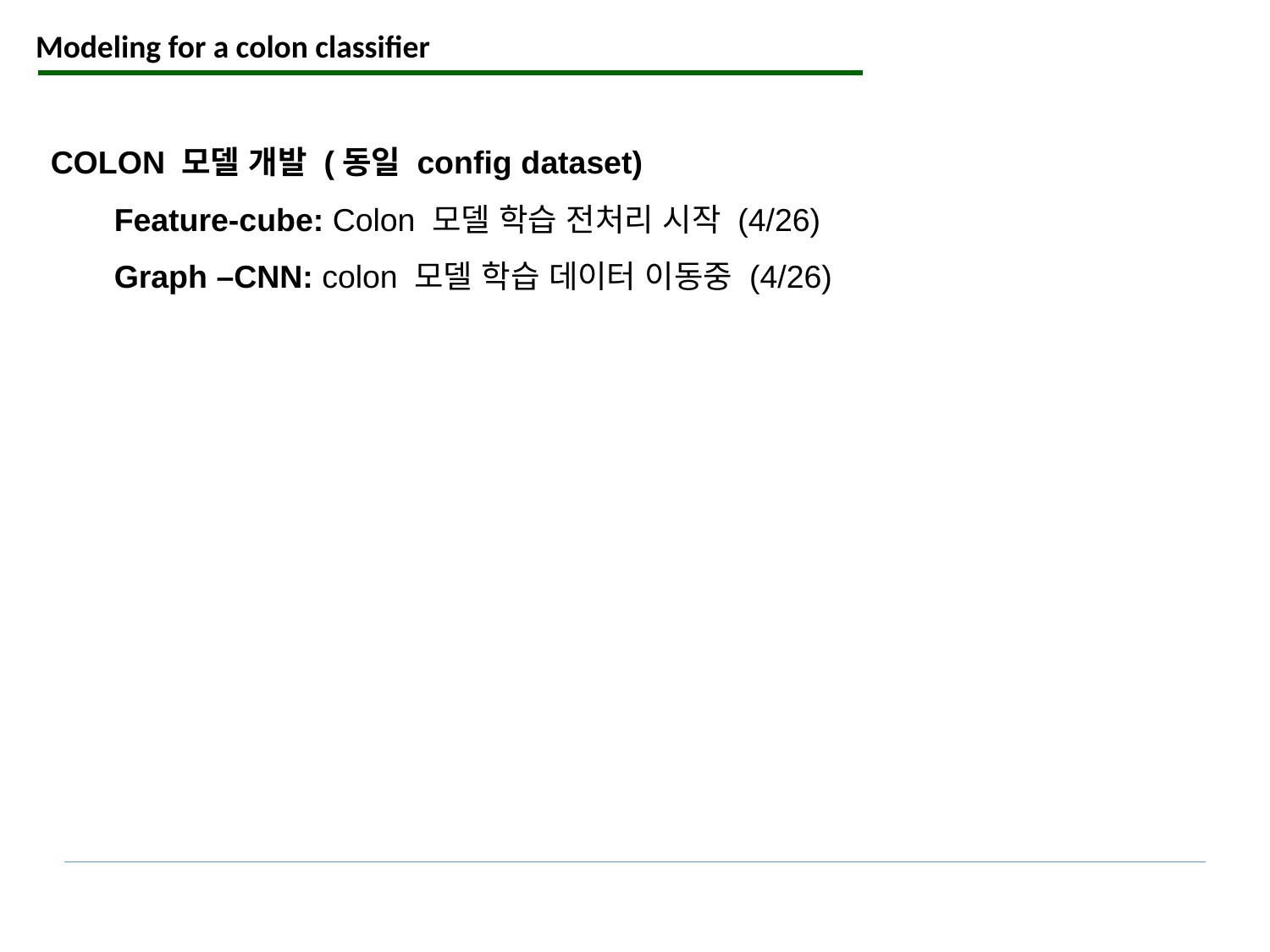

Modeling for a colon classifier
COLON 모델 개발 (동일 config dataset)
Feature-cube: Colon 모델 학습 전처리 시작 (4/26)
Graph –CNN: colon 모델 학습 데이터 이동중 (4/26)